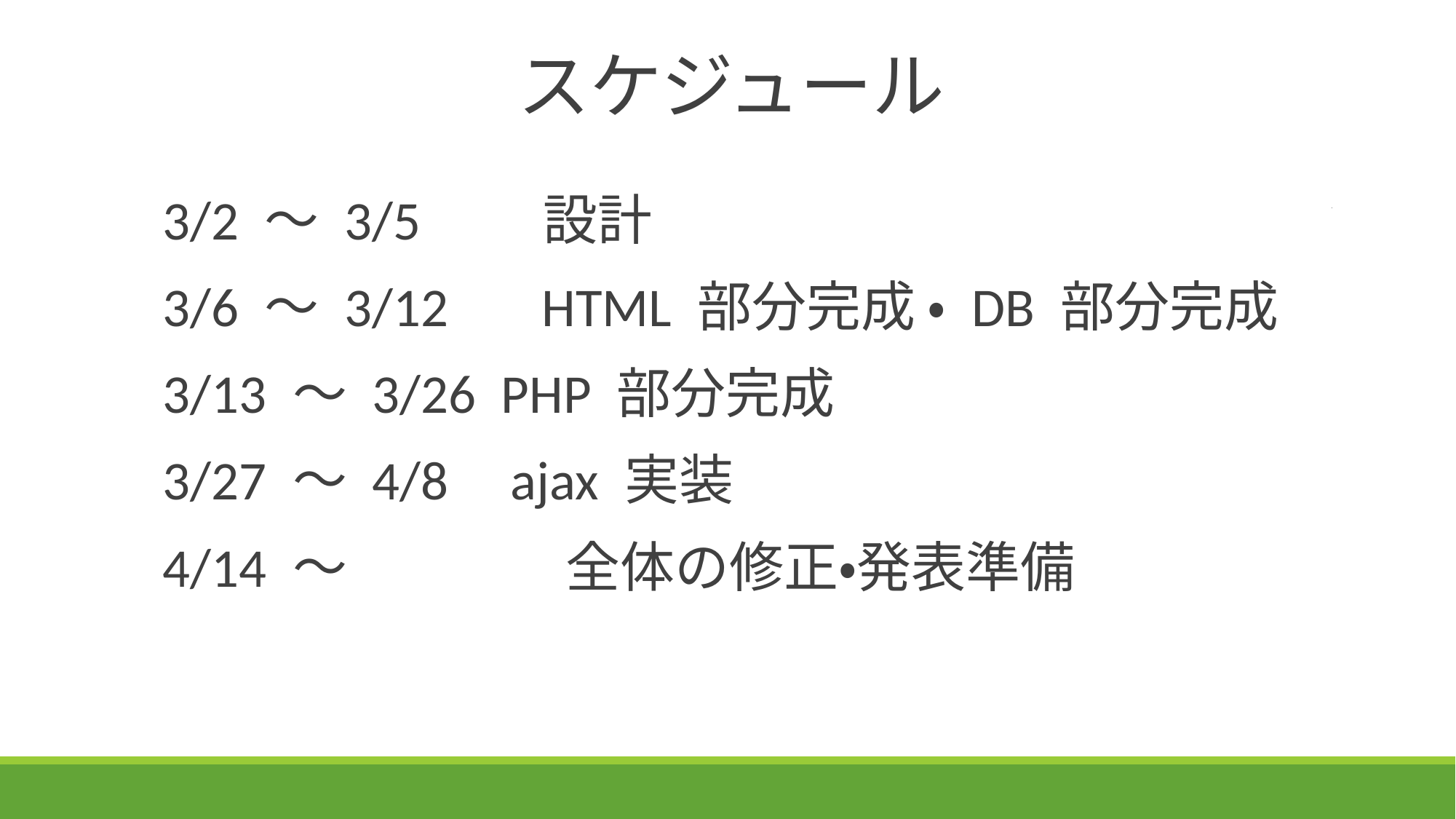

# スケジュール
3/2 ～ 3/5　　設計
3/6 ～ 3/12　 HTML 部分完成 ・ DB 部分完成
3/13 ～ 3/26  PHP 部分完成
3/27 ～ 4/8     ajax 実装
4/14 ～　　　　全体の修正・発表準備